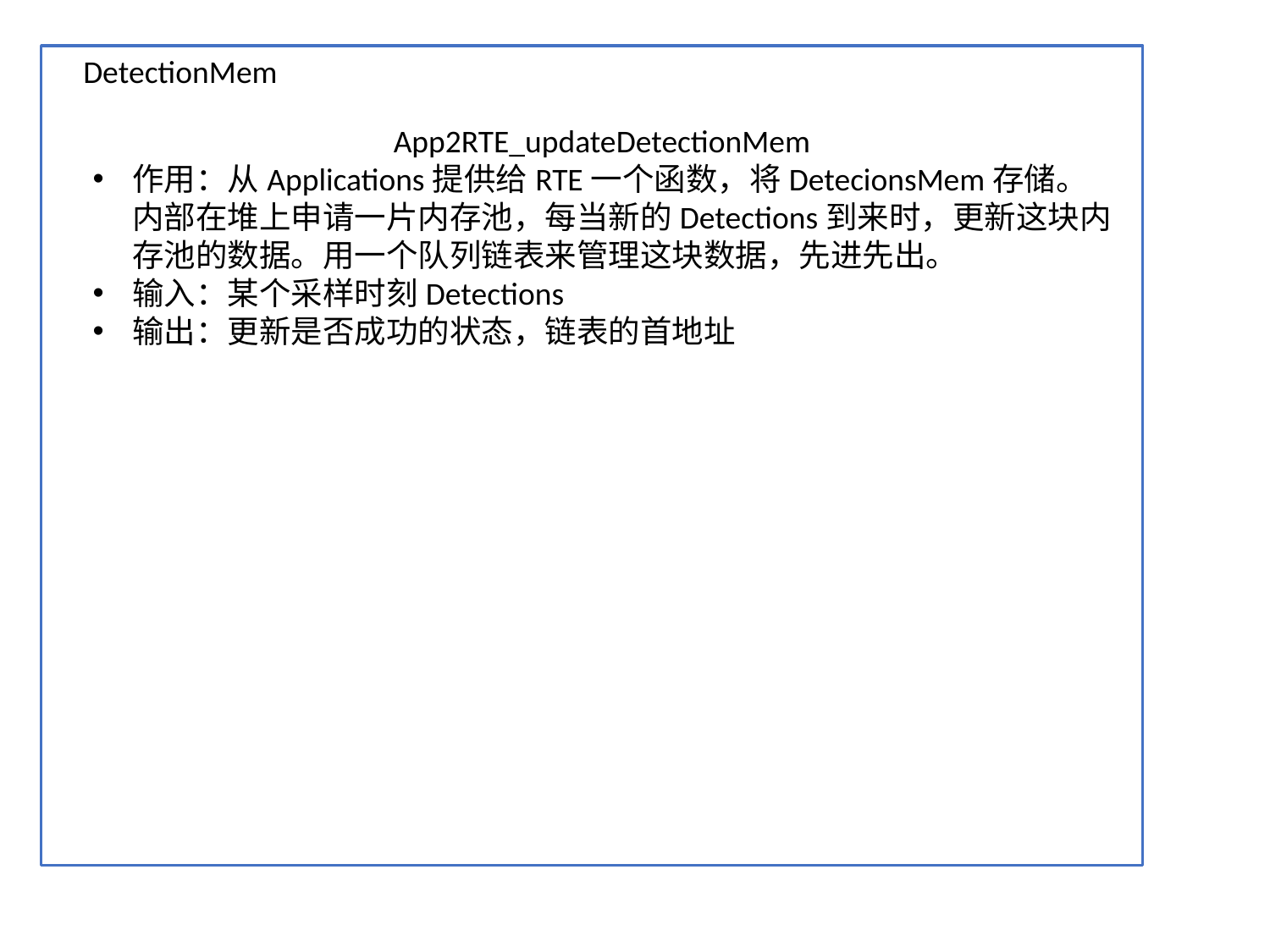

DetectionMem
App2RTE_updateDetectionMem
作用：从Applications提供给RTE一个函数，将DetecionsMem存储。内部在堆上申请一片内存池，每当新的Detections到来时，更新这块内存池的数据。用一个队列链表来管理这块数据，先进先出。
输入：某个采样时刻Detections
输出：更新是否成功的状态，链表的首地址